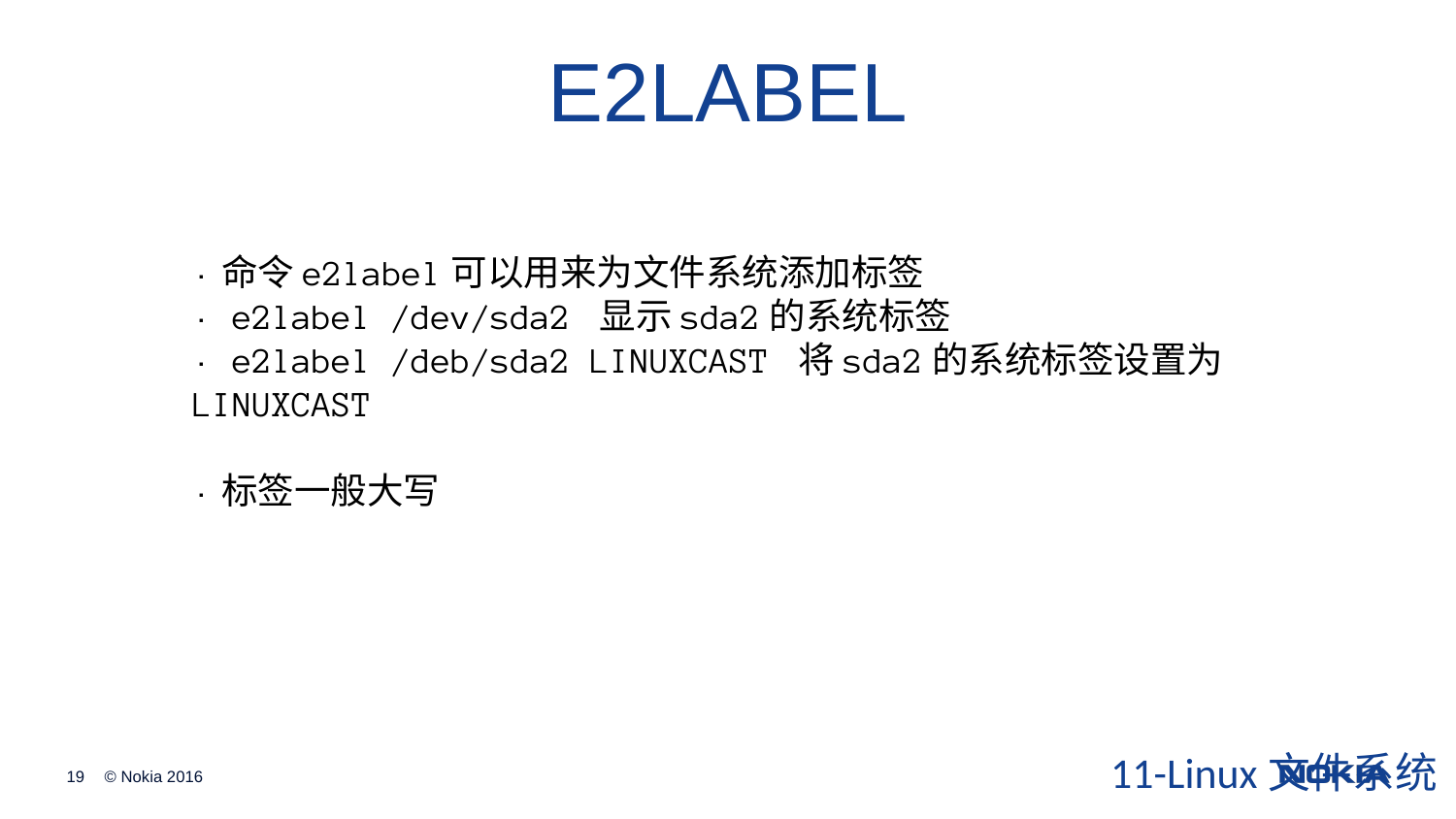

# E2LABEL
·命令e2label可以用来为文件系统添加标签
· e2label /dev/sda2 显示sda2的系统标签
· e2label /deb/sda2 LINUXCAST 将sda2的系统标签设置为LINUXCAST

·标签一般大写
11-Linux文件系统